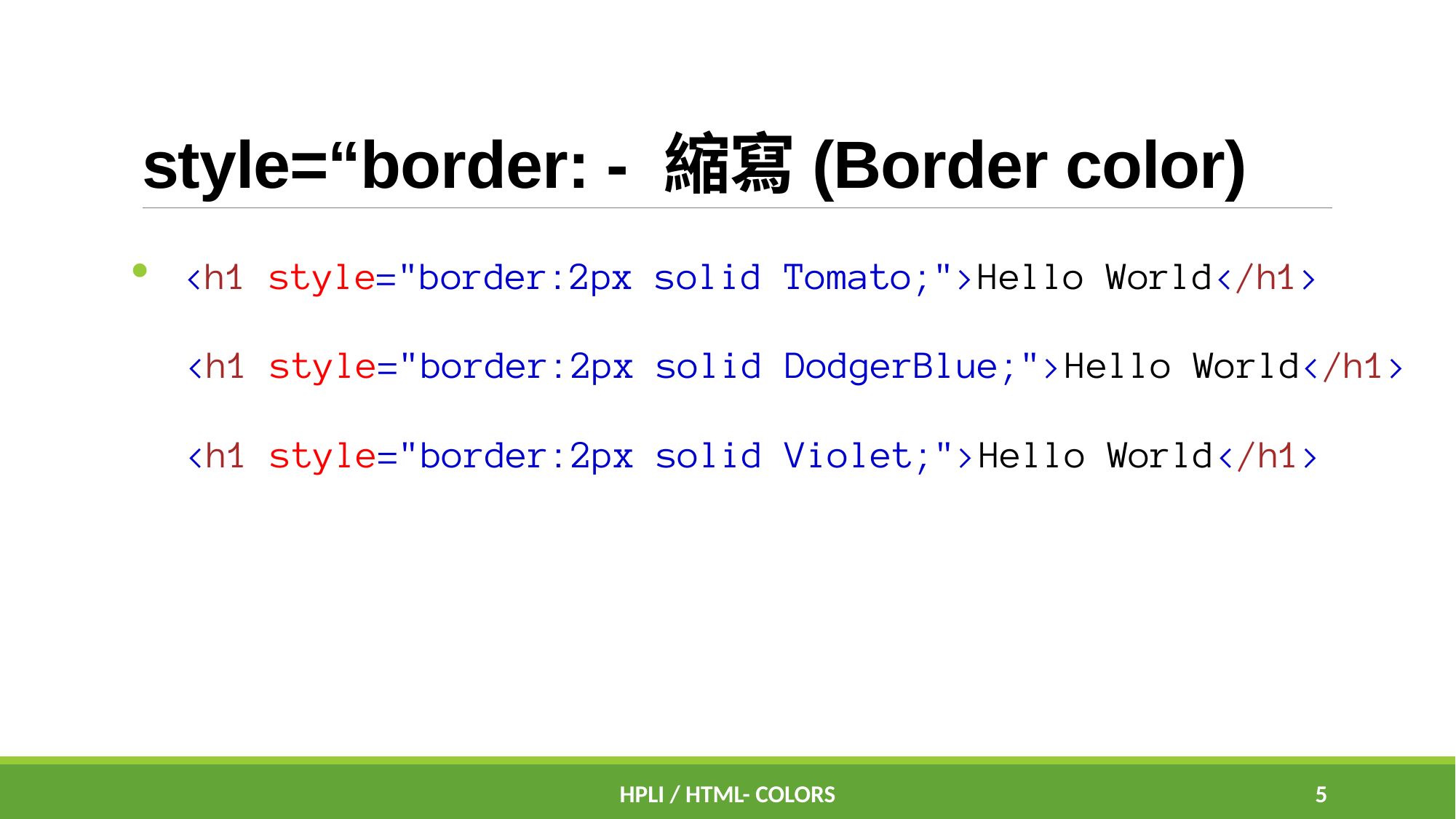

# style=“border: - 縮寫(Border color)
<h1 style="border:2px solid Tomato;">Hello World</h1>
<h1 style="border:2px solid DodgerBlue;">Hello World</h1>
<h1 style="border:2px solid Violet;">Hello World</h1>

HPLI / HTML- Colors
5